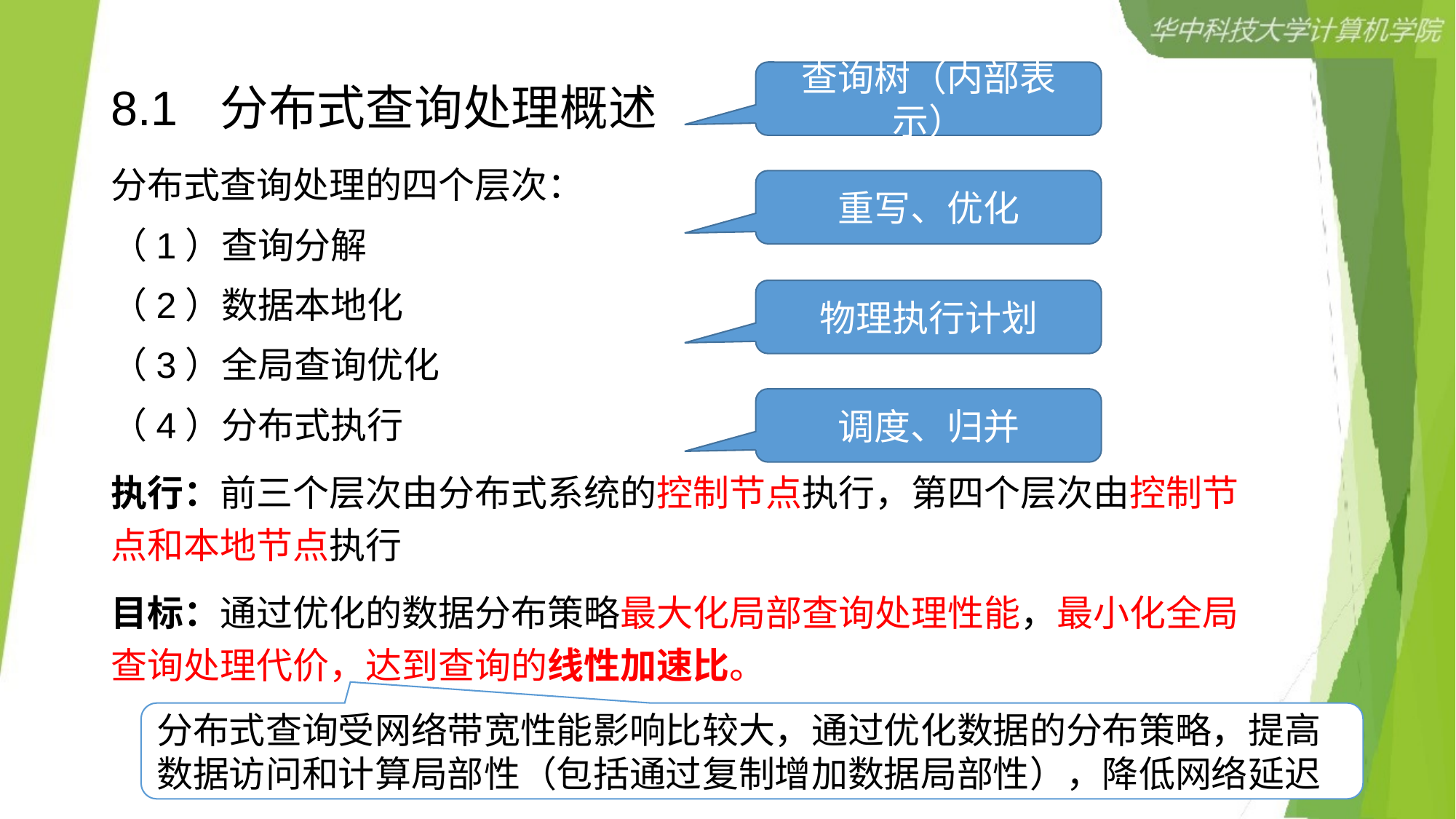

# 8.1	分布式查询处理概述
查询树（内部表示）
分布式查询处理的四个层次：
（1）查询分解
（2）数据本地化
（3）全局查询优化
（4）分布式执行
执行：前三个层次由分布式系统的控制节点执行，第四个层次由控制节点和本地节点执行
目标：通过优化的数据分布策略最大化局部查询处理性能，最小化全局查询处理代价，达到查询的线性加速比。
重写、优化
物理执行计划
调度、归并
分布式查询受网络带宽性能影响比较大，通过优化数据的分布策略，提高数据访问和计算局部性（包括通过复制增加数据局部性），降低网络延迟
6